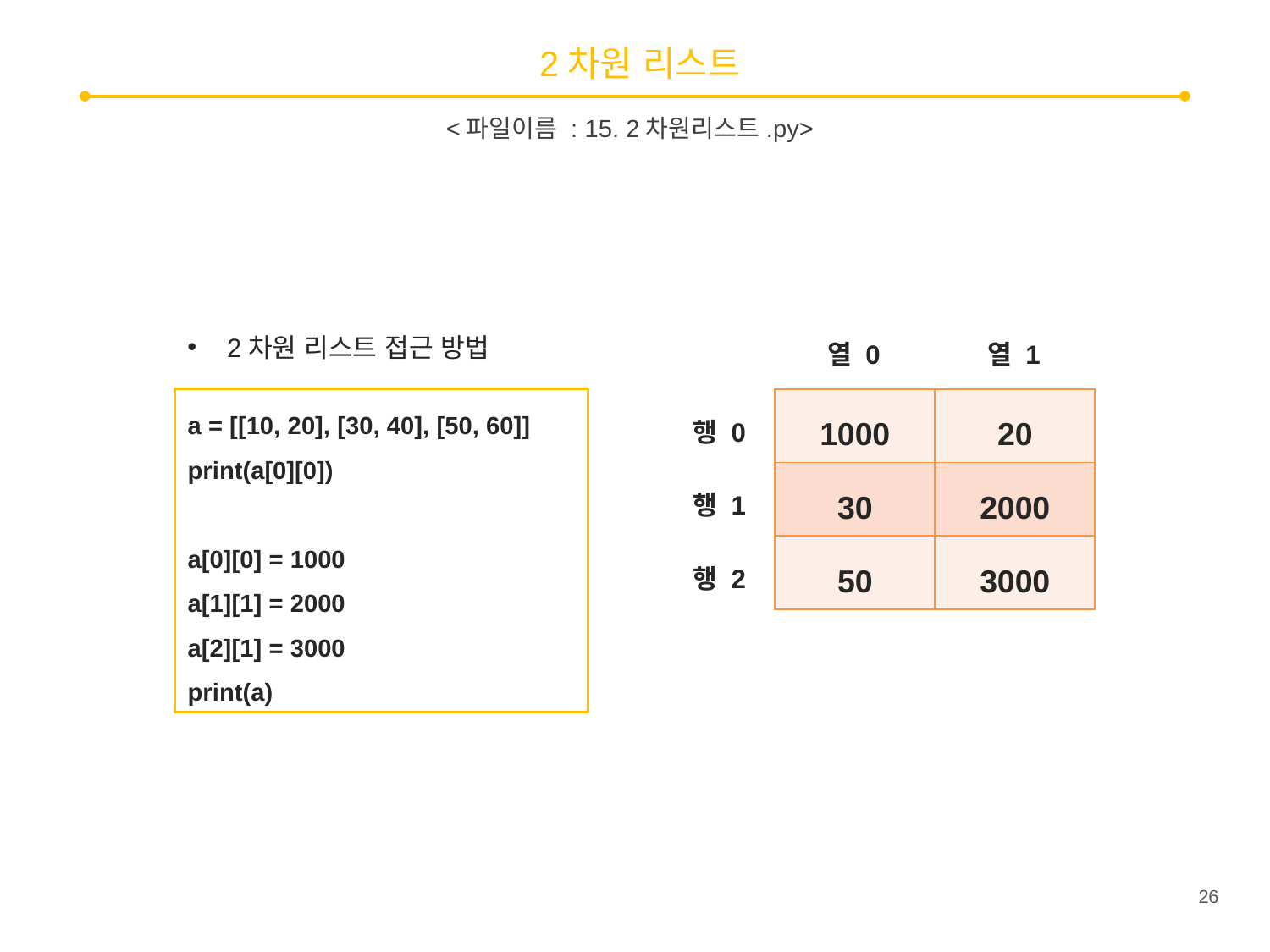

# 2차원 리스트
<파일이름 : 15. 2차원리스트.py>
2차원 리스트 접근 방법
열 0
열 1
a = [[10, 20], [30, 40], [50, 60]]
print(a[0][0])

a[0][0] = 1000
a[1][1] = 2000
a[2][1] = 3000
print(a)
| 1000 | 20 |
| --- | --- |
| 30 | 2000 |
| 50 | 3000 |
행 0
행 1
행 2